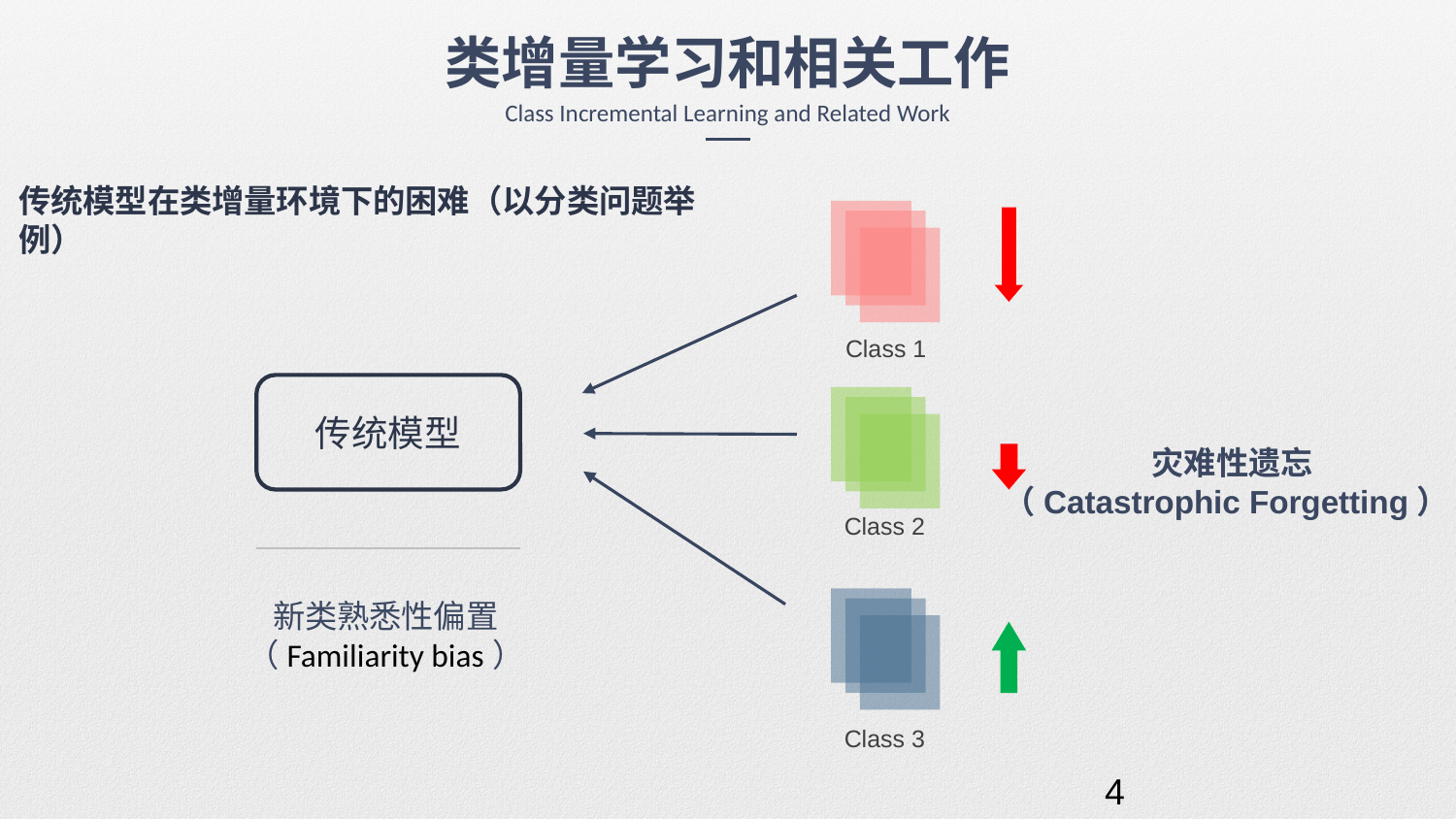

类增量学习和相关工作
Class Incremental Learning and Related Work
传统模型在类增量环境下的困难（以分类问题举例）

Class 1
传统模型

灾难性遗忘
（Catastrophic Forgetting）

Class 2

新类熟悉性偏置
（Familiarity bias）

Class 3
4